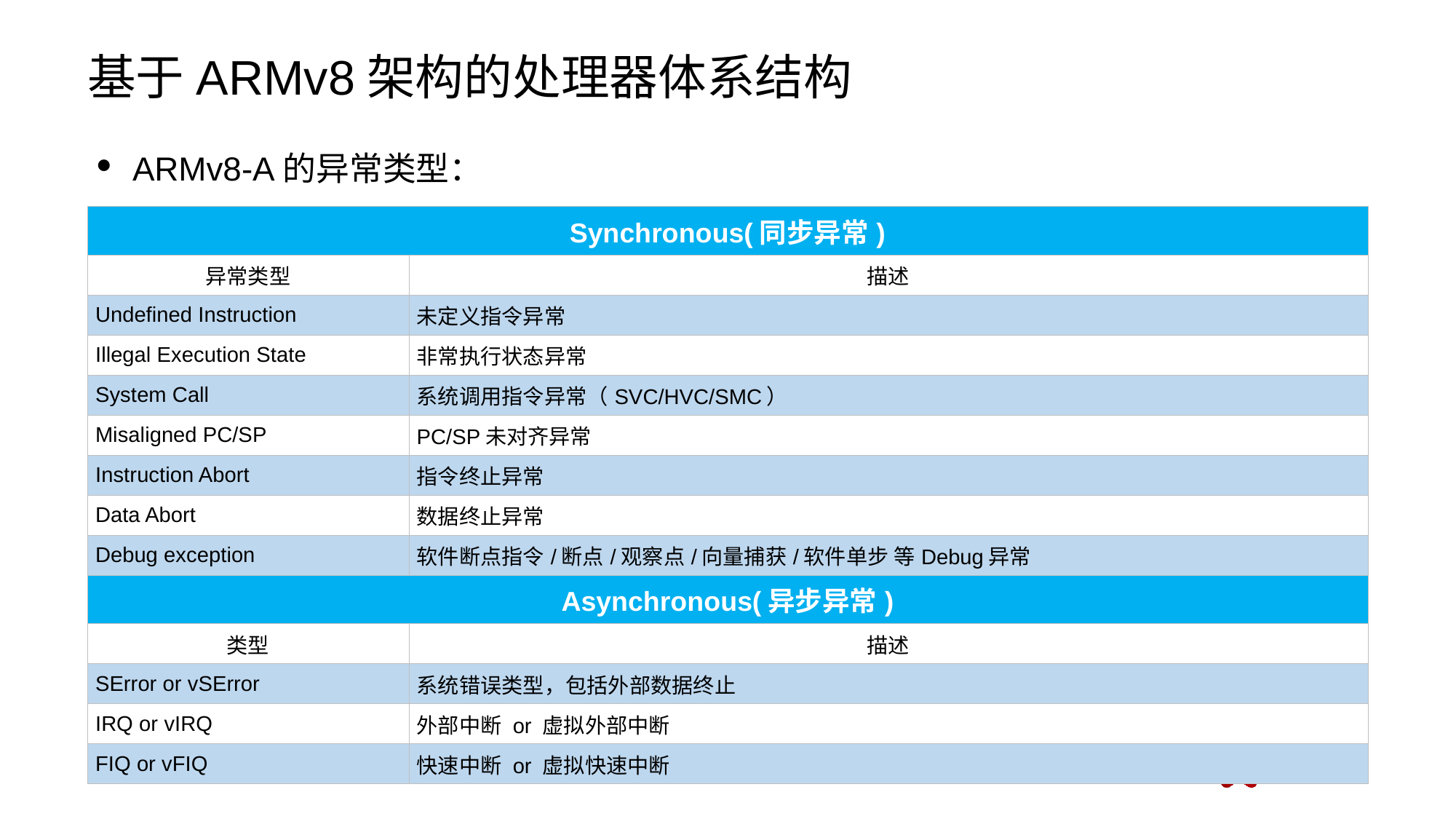

# 基于ARMv8架构的处理器体系结构
ARMv8-A的异常类型：
| Synchronous(同步异常) |  |
| --- | --- |
| 异常类型 | 描述 |
| Undefined Instruction | 未定义指令异常 |
| Illegal Execution State | 非常执行状态异常 |
| System Call | 系统调用指令异常（SVC/HVC/SMC） |
| Misaligned PC/SP | PC/SP未对齐异常 |
| Instruction Abort | 指令终止异常 |
| Data Abort | 数据终止异常 |
| Debug exception | 软件断点指令/断点/观察点/向量捕获/软件单步 等Debug异常 |
| Asynchronous(异步异常) |  |
| 类型 | 描述 |
| SError or vSError | 系统错误类型，包括外部数据终止 |
| IRQ or vIRQ | 外部中断 or 虚拟外部中断 |
| FIQ or vFIQ | 快速中断 or 虚拟快速中断 |